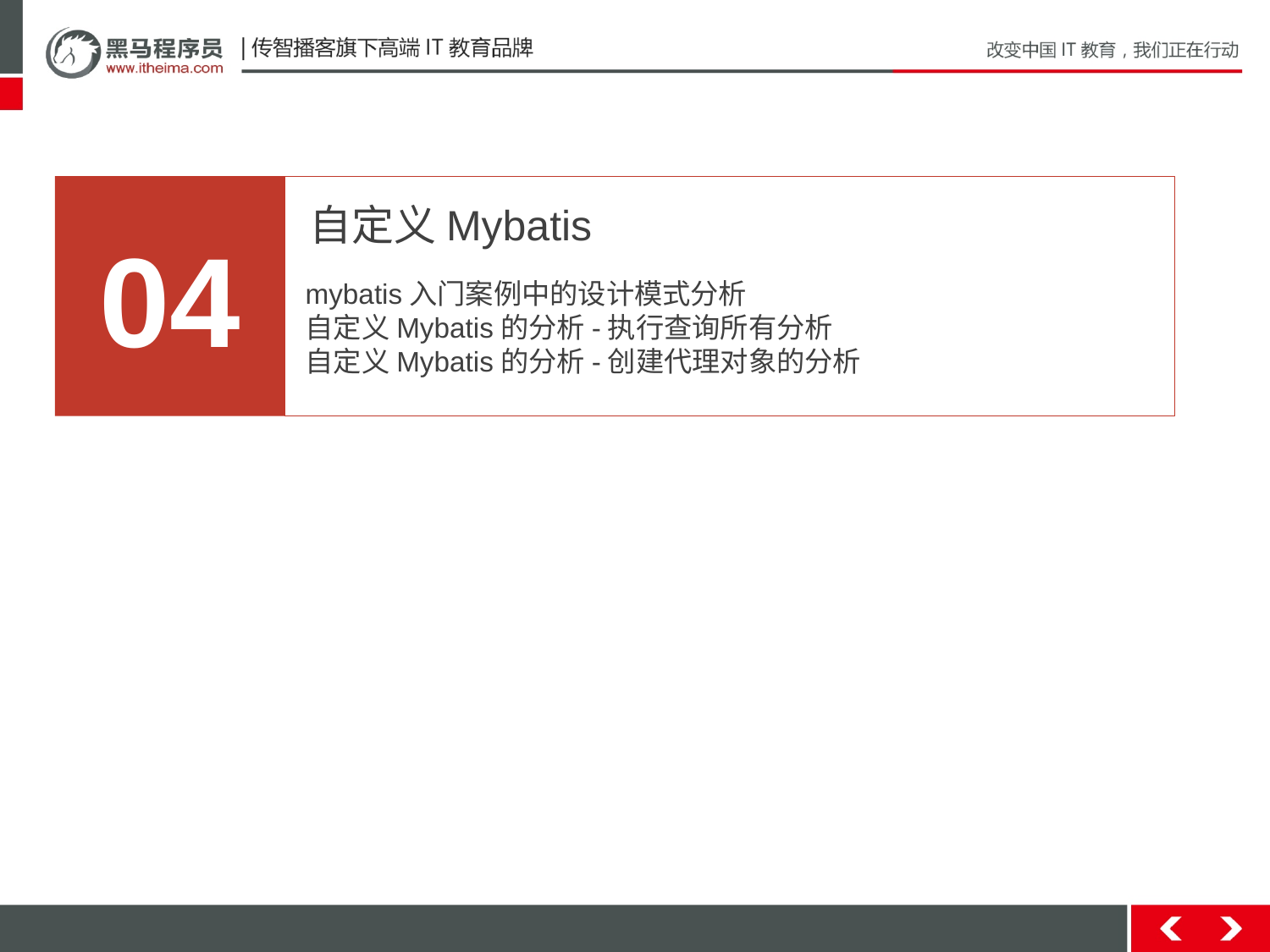

04

自定义Mybatis
mybatis入门案例中的设计模式分析
自定义Mybatis的分析-执行查询所有分析
自定义Mybatis的分析-创建代理对象的分析